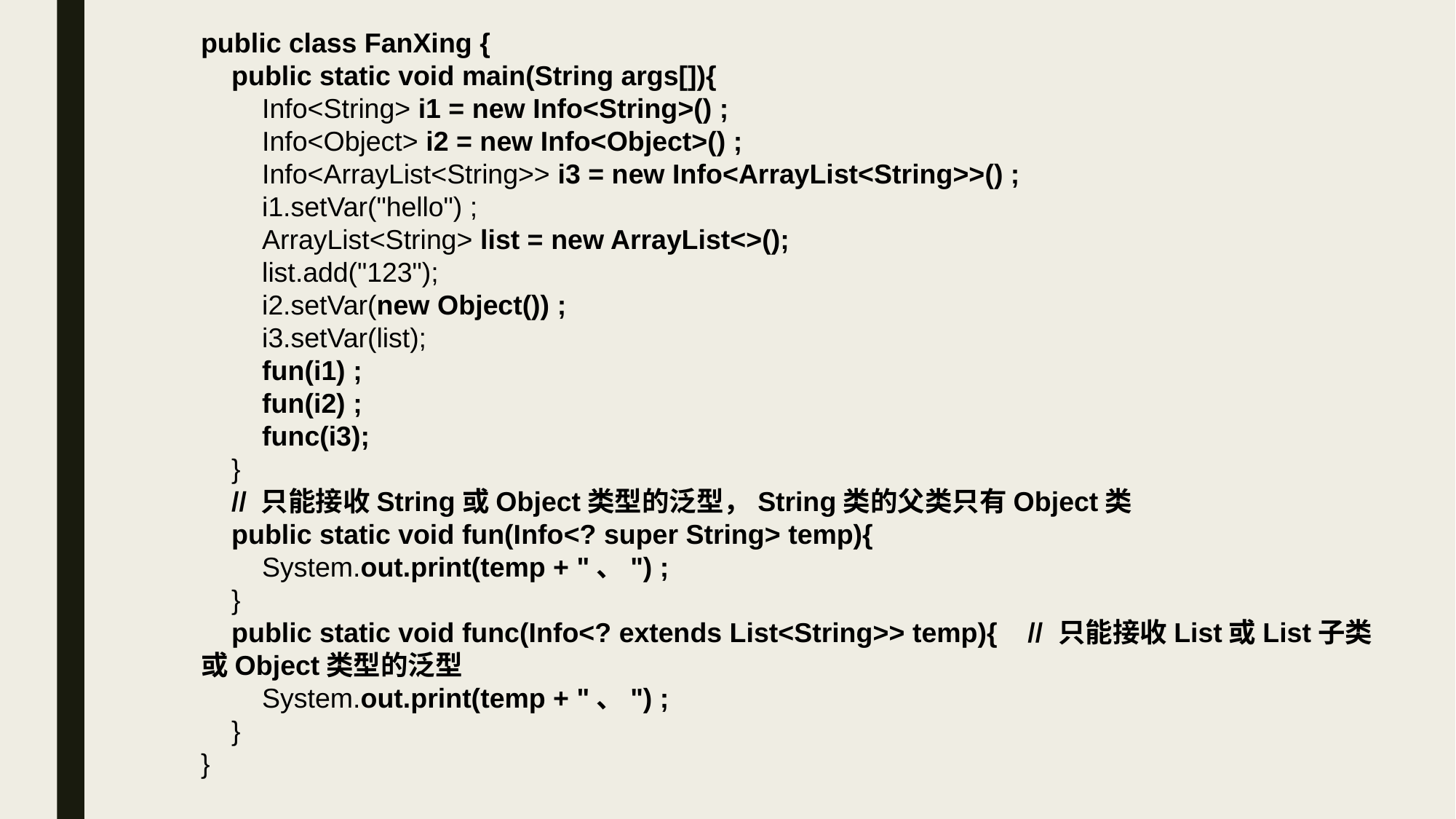

public class FanXing {
    public static void main(String args[]){
        Info<String> i1 = new Info<String>() ;
        Info<Object> i2 = new Info<Object>() ;
        Info<ArrayList<String>> i3 = new Info<ArrayList<String>>() ;
        i1.setVar("hello") ;
        ArrayList<String> list = new ArrayList<>();
        list.add("123");
        i2.setVar(new Object()) ;
        i3.setVar(list);
        fun(i1) ;
        fun(i2) ;
        func(i3);
    }
    // 只能接收String或Object类型的泛型，String类的父类只有Object类
    public static void fun(Info<? super String> temp){
        System.out.print(temp + "、") ;
    }
    public static void func(Info<? extends List<String>> temp){    // 只能接收List或List子类或Object类型的泛型
        System.out.print(temp + "、") ;
    }
}